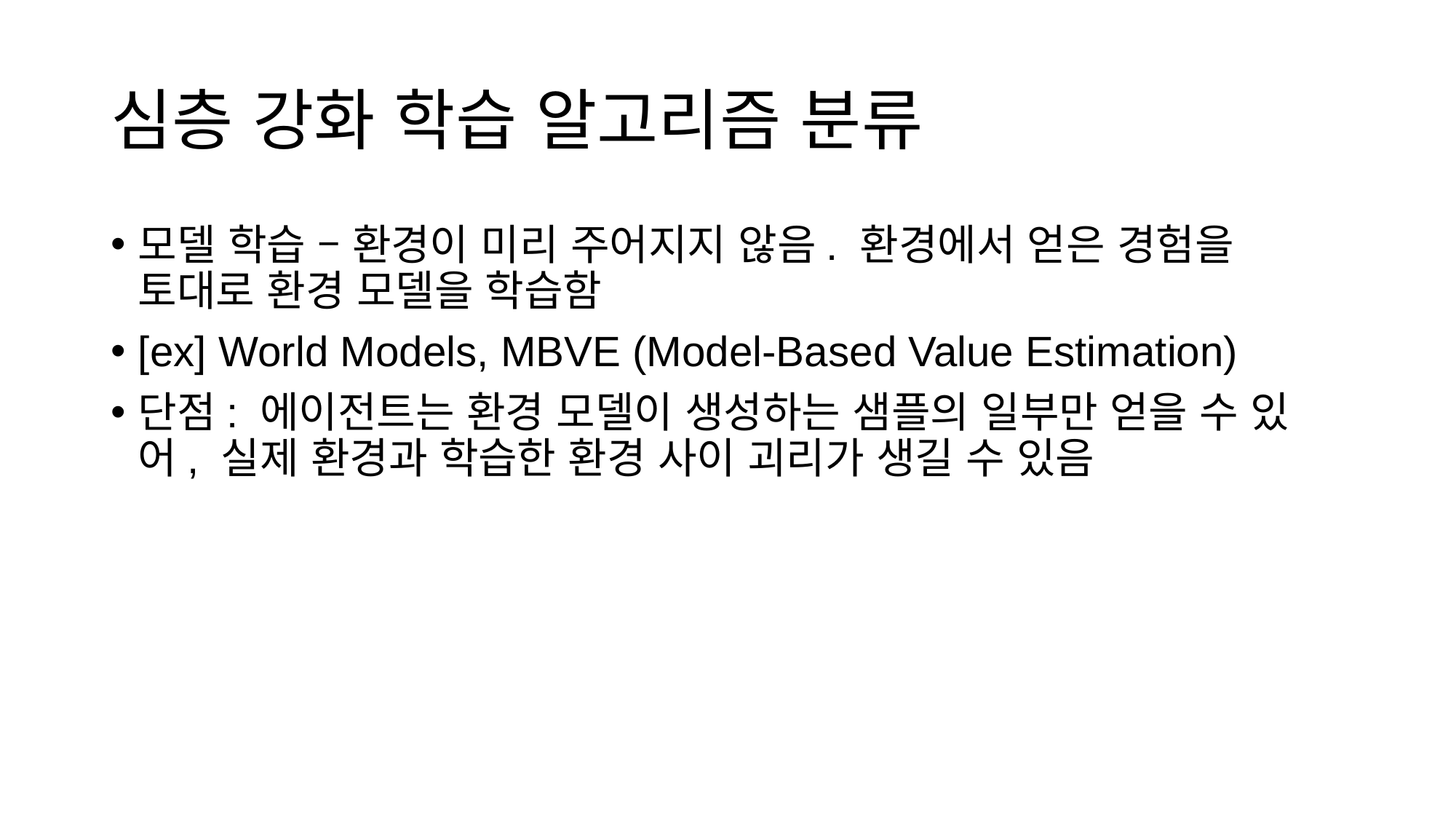

# 심층 강화 학습 알고리즘 분류
모델 학습 – 환경이 미리 주어지지 않음. 환경에서 얻은 경험을 토대로 환경 모델을 학습함
[ex] World Models, MBVE (Model-Based Value Estimation)
단점: 에이전트는 환경 모델이 생성하는 샘플의 일부만 얻을 수 있어, 실제 환경과 학습한 환경 사이 괴리가 생길 수 있음